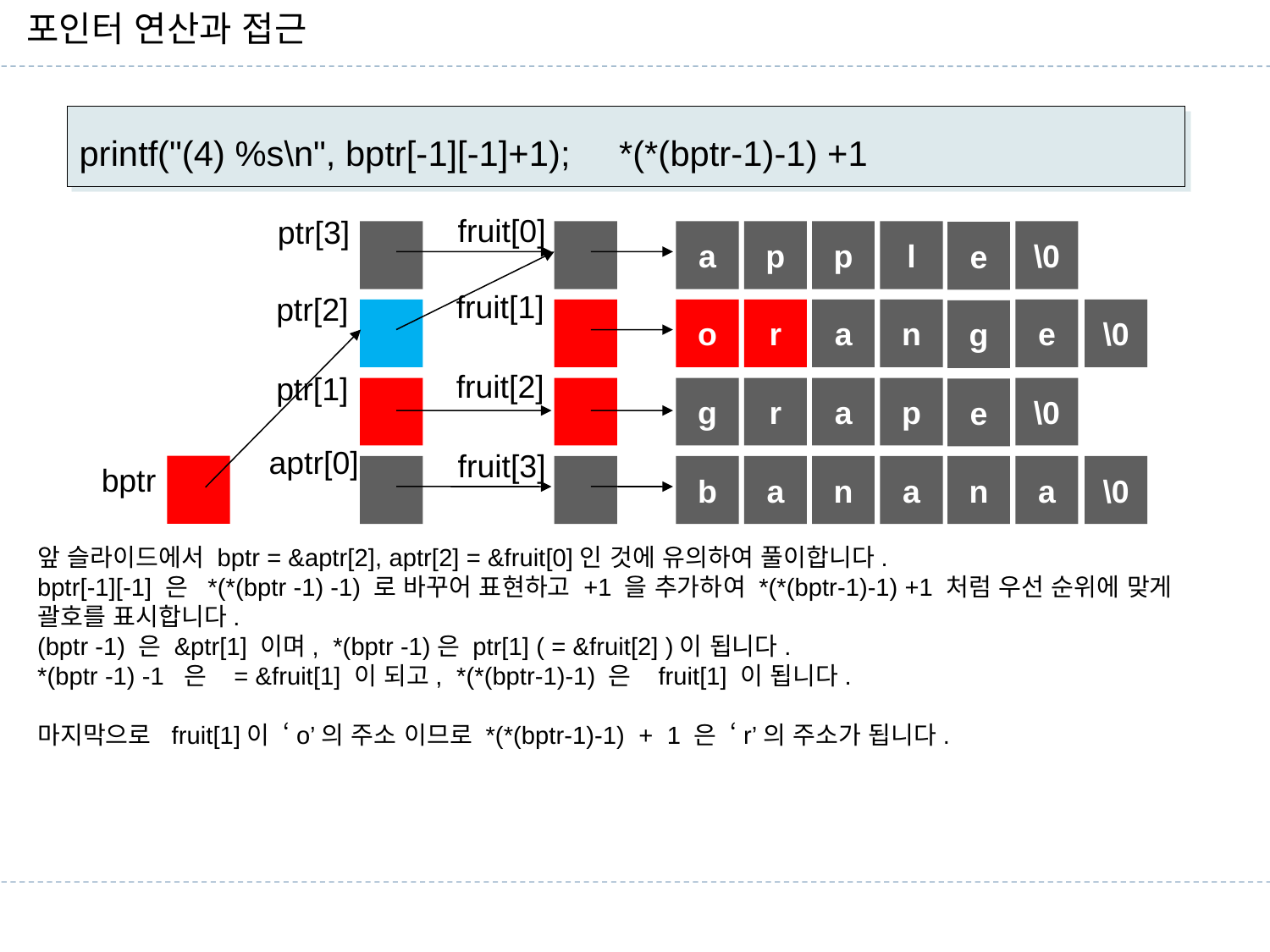

포인터 연산과 접근
printf("(4) %s\n", bptr[-1][-1]+1);     *(*(bptr-1)-1) +1
fruit[0]
ptr[3]

a
p
p
l
\0
e

fruit[1]
ptr[2]

o
r
a
n
e
\0
g

fruit[2]
ptr[1]

g
r
a
p
\0
e

aptr[0]
fruit[3]
bptr

b
a
n
a
n
a
\0

앞 슬라이드에서 bptr = &aptr[2], aptr[2] = &fruit[0]인 것에 유의하여 풀이합니다.
bptr[-1][-1] 은  *(*(bptr -1) -1) 로 바꾸어 표현하고 +1 을 추가하여 *(*(bptr-1)-1) +1 처럼 우선 순위에 맞게 괄호를 표시합니다.
(bptr -1) 은 &ptr[1] 이며,  *(bptr -1)은 ptr[1] ( = &fruit[2] )이 됩니다.
*(bptr -1) -1  은   = &fruit[1] 이 되고,  *(*(bptr-1)-1) 은   fruit[1] 이 됩니다.

마지막으로  fruit[1]이  ‘o’의 주소 이므로 *(*(bptr-1)-1)  +  1 은  ‘r’의 주소가 됩니다.